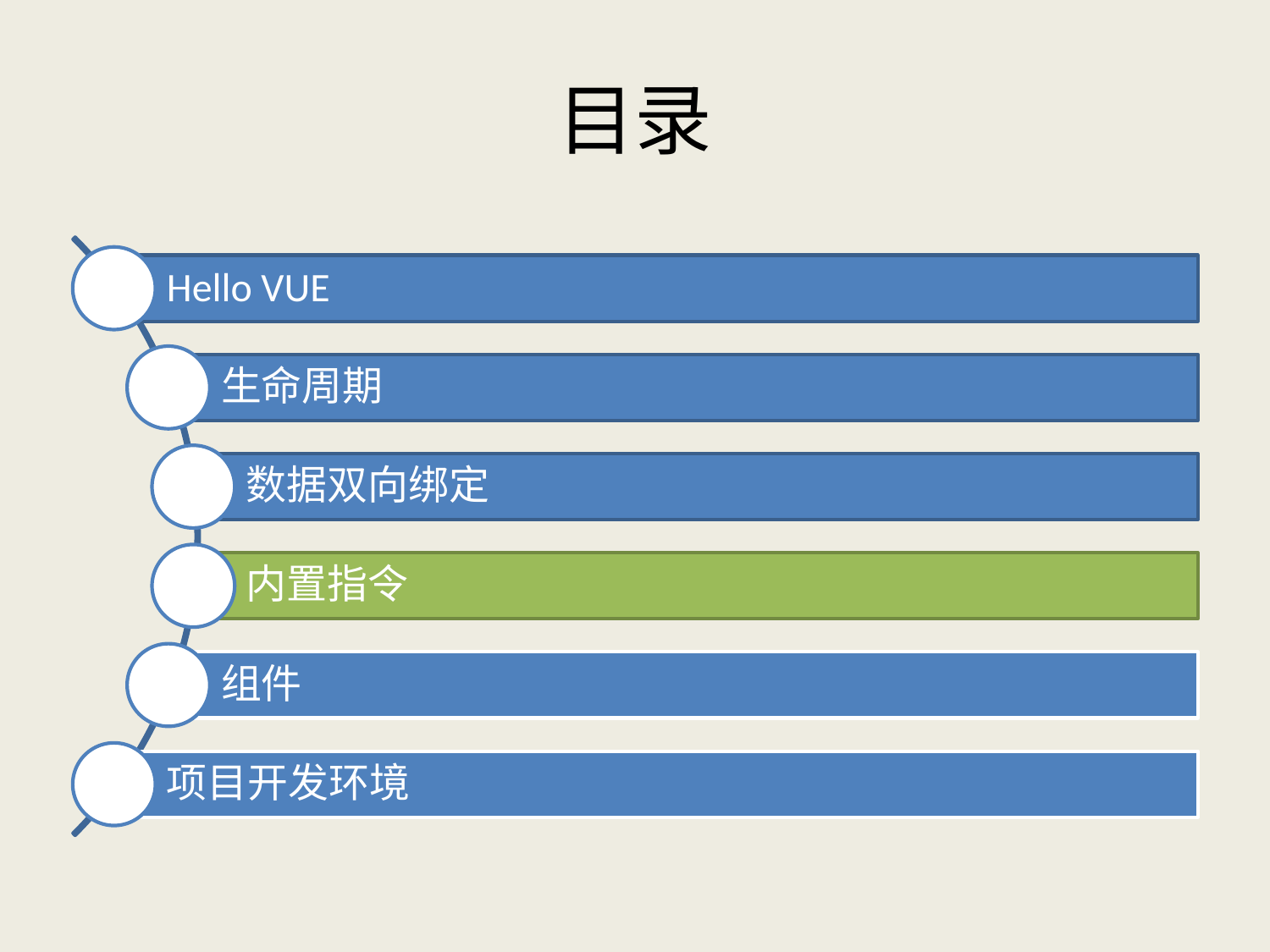

# 目录
Hello VUE
生命周期
数据双向绑定
内置指令
组件
项目开发环境